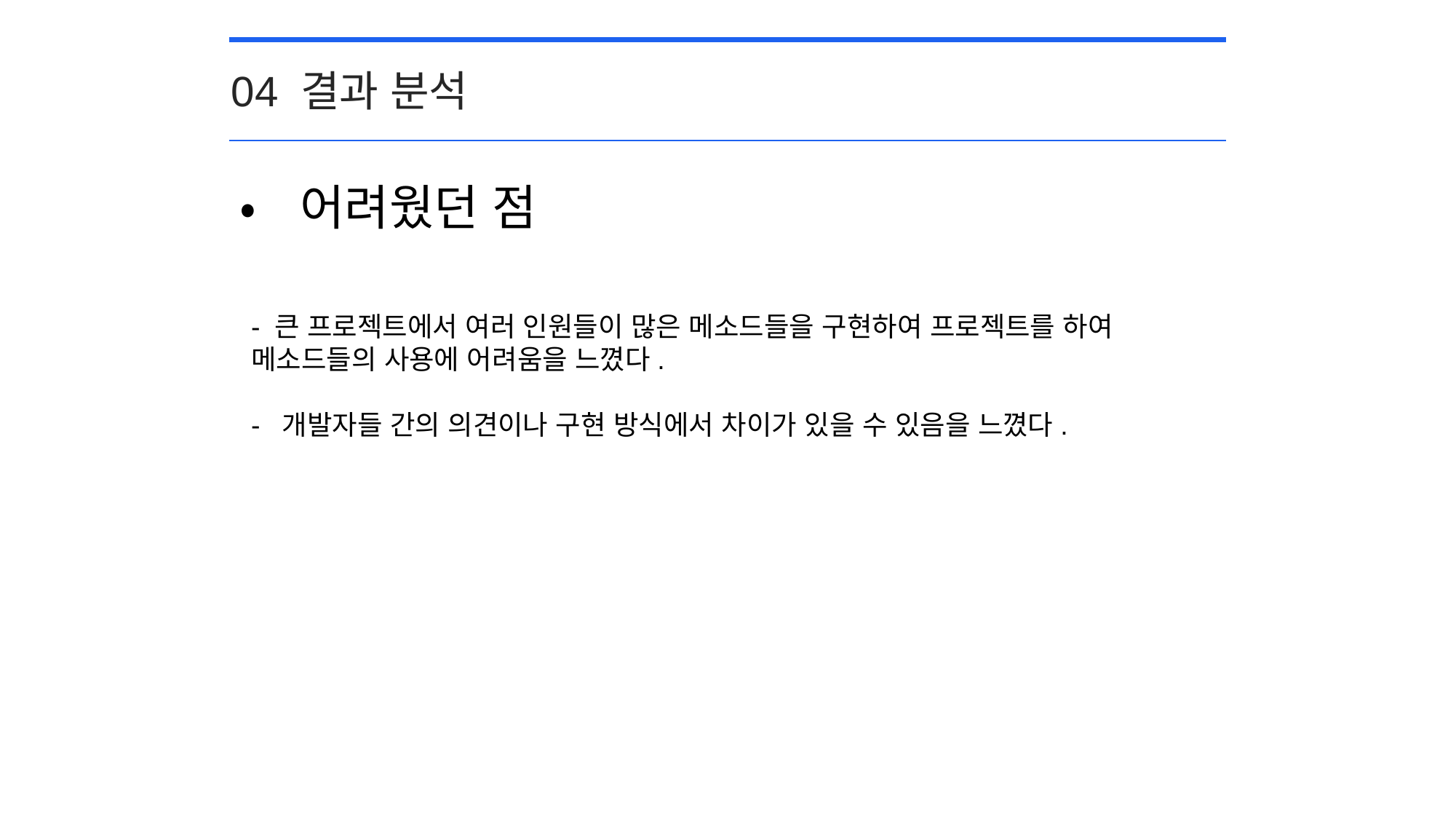

04 결과 분석
•어려웠던 점
- 큰 프로젝트에서 여러 인원들이 많은 메소드들을 구현하여 프로젝트를 하여 메소드들의 사용에 어려움을 느꼈다.

-  개발자들 간의 의견이나 구현 방식에서 차이가 있을 수 있음을 느꼈다.